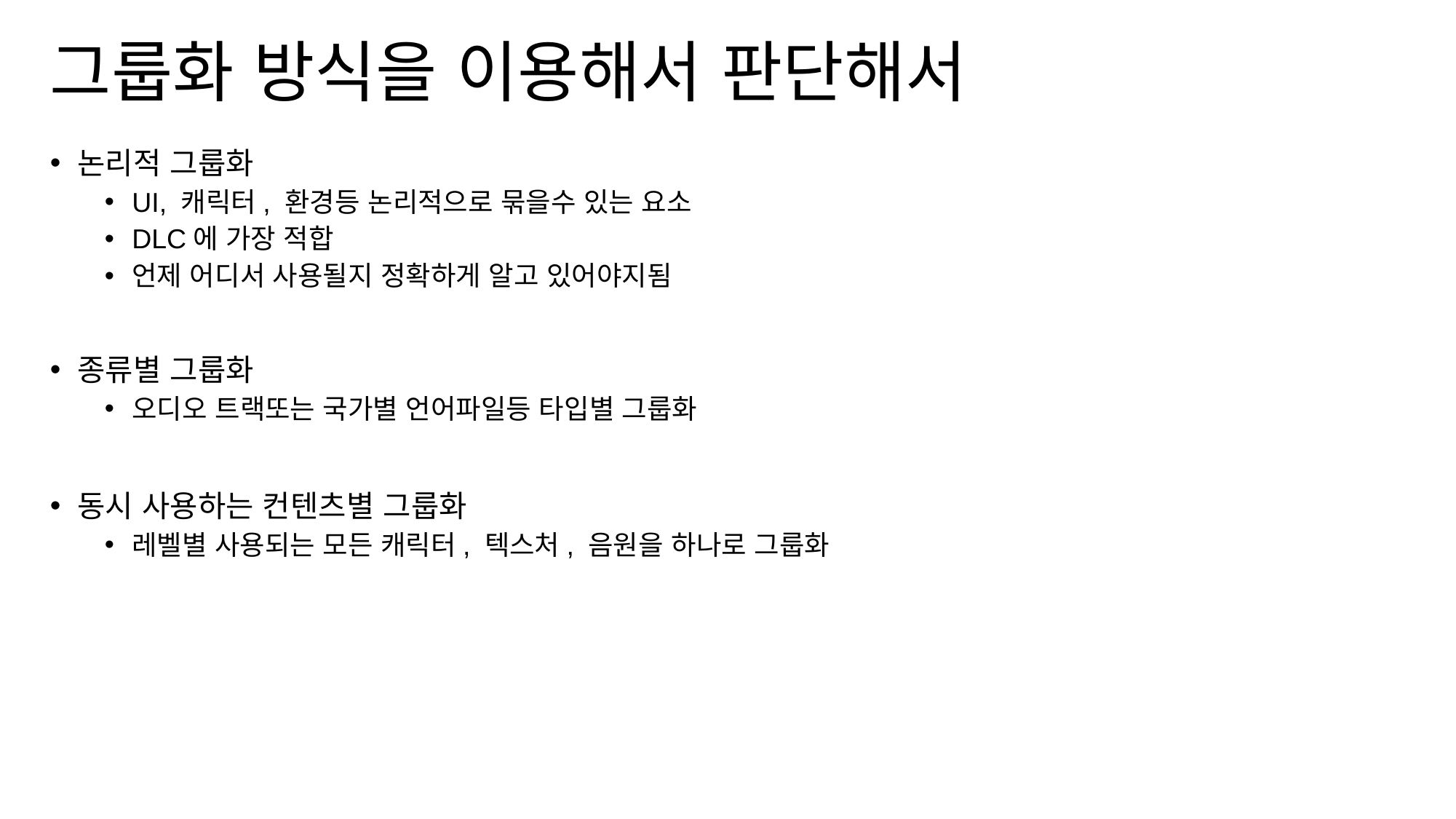

# 그룹화 방식을 이용해서 판단해서
논리적 그룹화
UI, 캐릭터, 환경등 논리적으로 묶을수 있는 요소
DLC에 가장 적합
언제 어디서 사용될지 정확하게 알고 있어야지됨

종류별 그룹화
오디오 트랙또는 국가별 언어파일등 타입별 그룹화

동시 사용하는 컨텐츠별 그룹화
레벨별 사용되는 모든 캐릭터, 텍스처, 음원을 하나로 그룹화